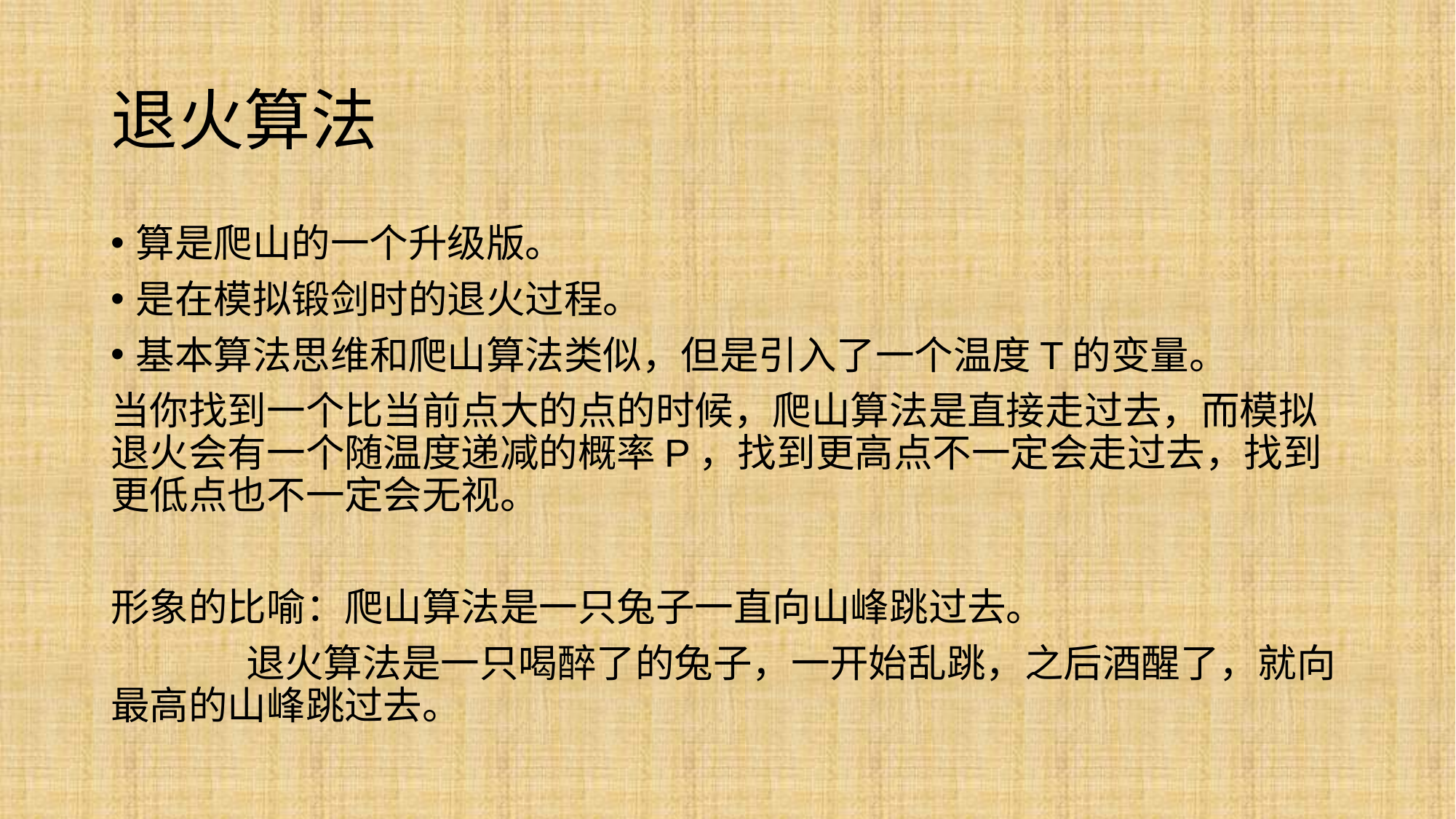

# 退火算法
算是爬山的一个升级版。
是在模拟锻剑时的退火过程。
基本算法思维和爬山算法类似，但是引入了一个温度T的变量。
当你找到一个比当前点大的点的时候，爬山算法是直接走过去，而模拟退火会有一个随温度递减的概率P，找到更高点不一定会走过去，找到更低点也不一定会无视。

形象的比喻：爬山算法是一只兔子一直向山峰跳过去。
		   退火算法是一只喝醉了的兔子，一开始乱跳，之后酒醒了，就向最高的山峰跳过去。